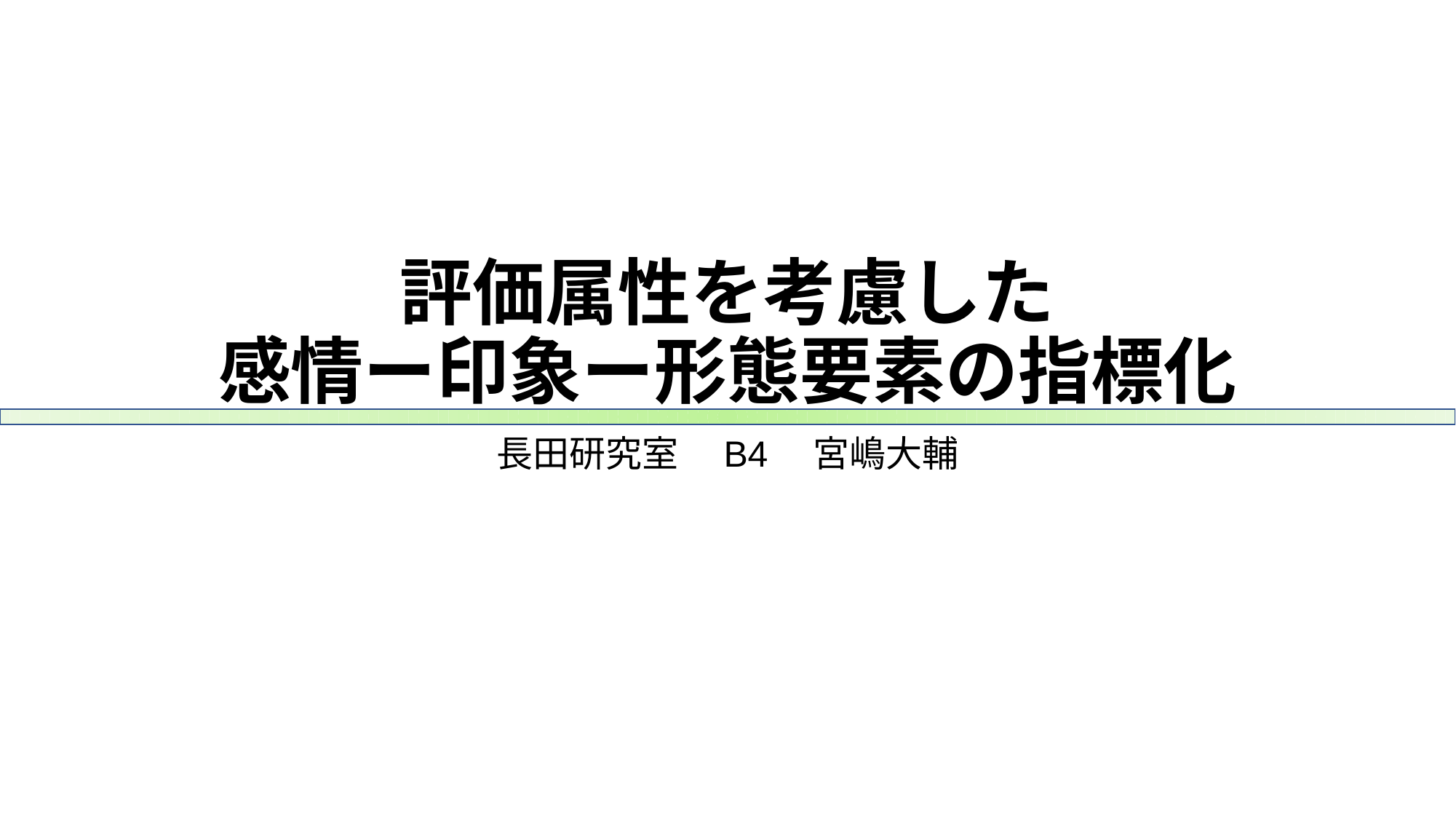

# 評価属性を考慮した 感情ー印象ー形態要素の指標化
長田研究室　B4　宮嶋大輔